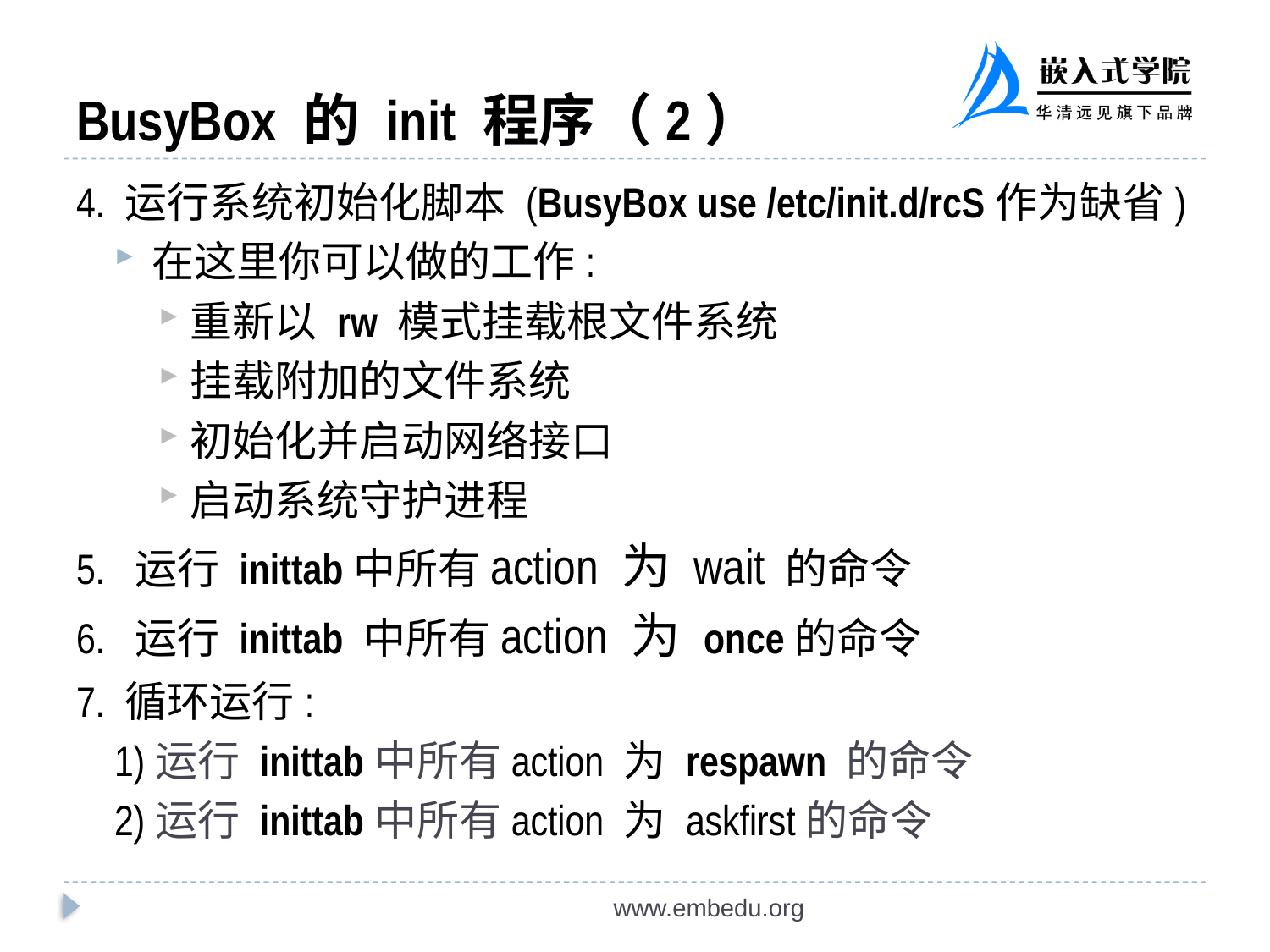

# BusyBox 的 init 程序（2）
4. 运行系统初始化脚本 (BusyBox use /etc/init.d/rcS作为缺省)
在这里你可以做的工作:
重新以 rw 模式挂载根文件系统
挂载附加的文件系统
初始化并启动网络接口
启动系统守护进程
5.  运行 inittab中所有action 为 wait 的命令
6.  运行 inittab 中所有action 为 once的命令
7. 循环运行:
1)运行 inittab中所有action 为 respawn 的命令
2)运行 inittab中所有action 为 askfirst的命令
www.embedu.org